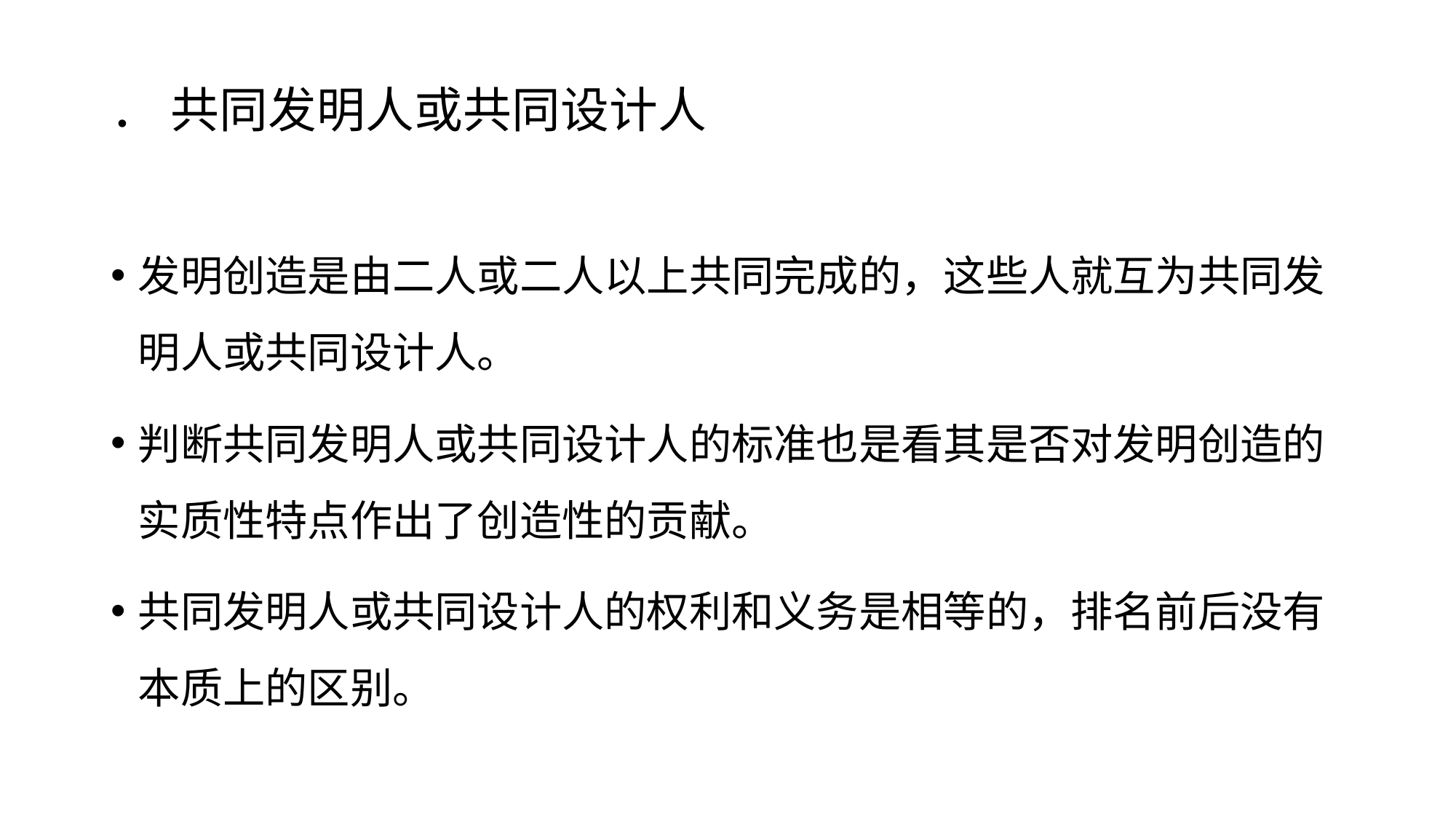

# ． 共同发明人或共同设计人
发明创造是由二人或二人以上共同完成的，这些人就互为共同发明人或共同设计人。
判断共同发明人或共同设计人的标准也是看其是否对发明创造的实质性特点作出了创造性的贡献。
共同发明人或共同设计人的权利和义务是相等的，排名前后没有本质上的区别。